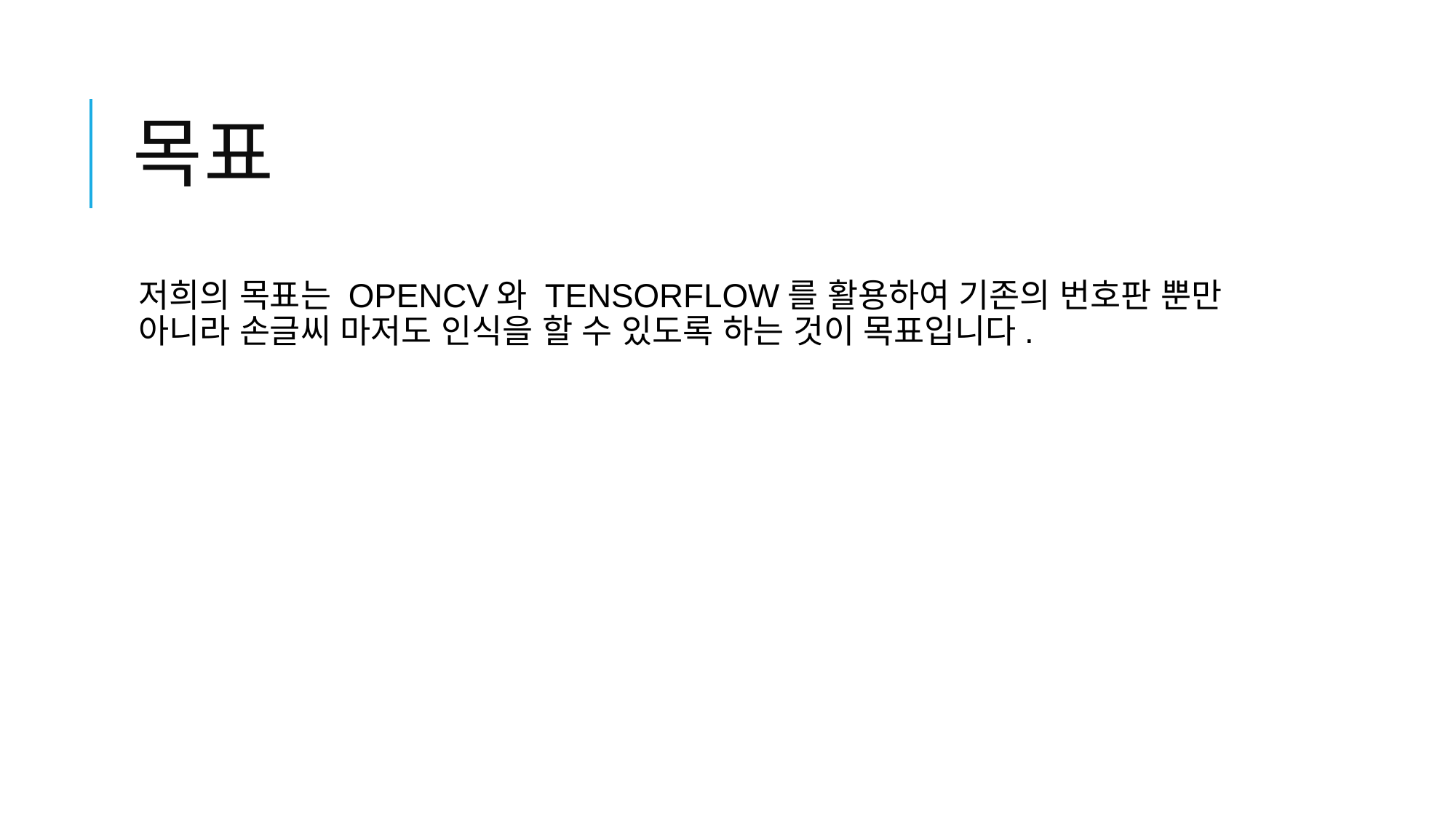

# 목표
저희의 목표는 OPENCV와 TENSORFLOW를 활용하여 기존의 번호판 뿐만 아니라 손글씨 마저도 인식을 할 수 있도록 하는 것이 목표입니다.